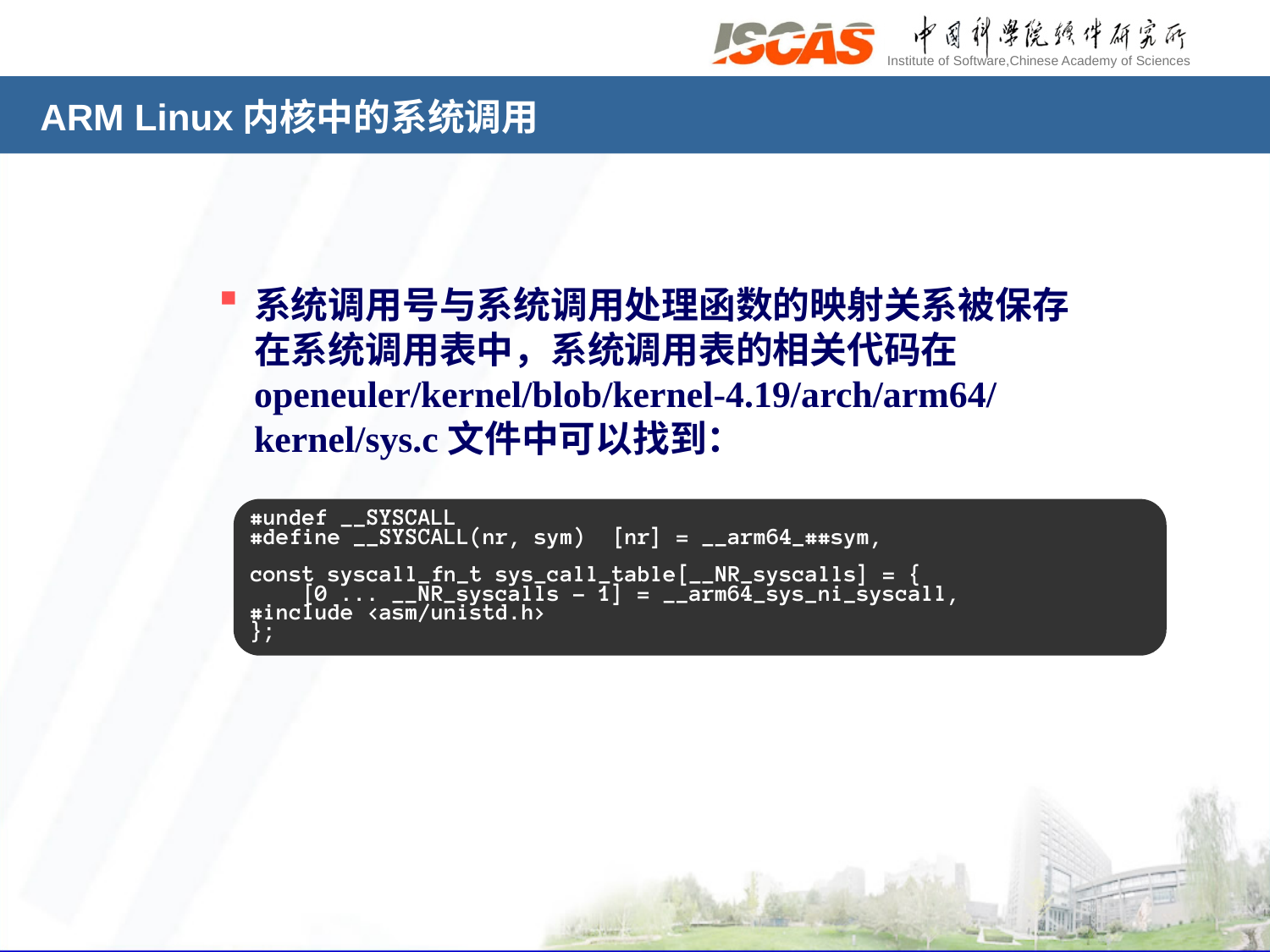

# ARM Linux内核中的系统调用
系统调用号与系统调用处理函数的映射关系被保存在系统调用表中，系统调用表的相关代码在openeuler/kernel/blob/kernel-4.19/arch/arm64/kernel/sys.c文件中可以找到：

#undef __SYSCALL
#define __SYSCALL(nr, sym)  [nr] = __arm64_##sym,

const syscall_fn_t sys_call_table[__NR_syscalls] = {
    [0 ... __NR_syscalls - 1] = __arm64_sys_ni_syscall,
#include <asm/unistd.h>
};